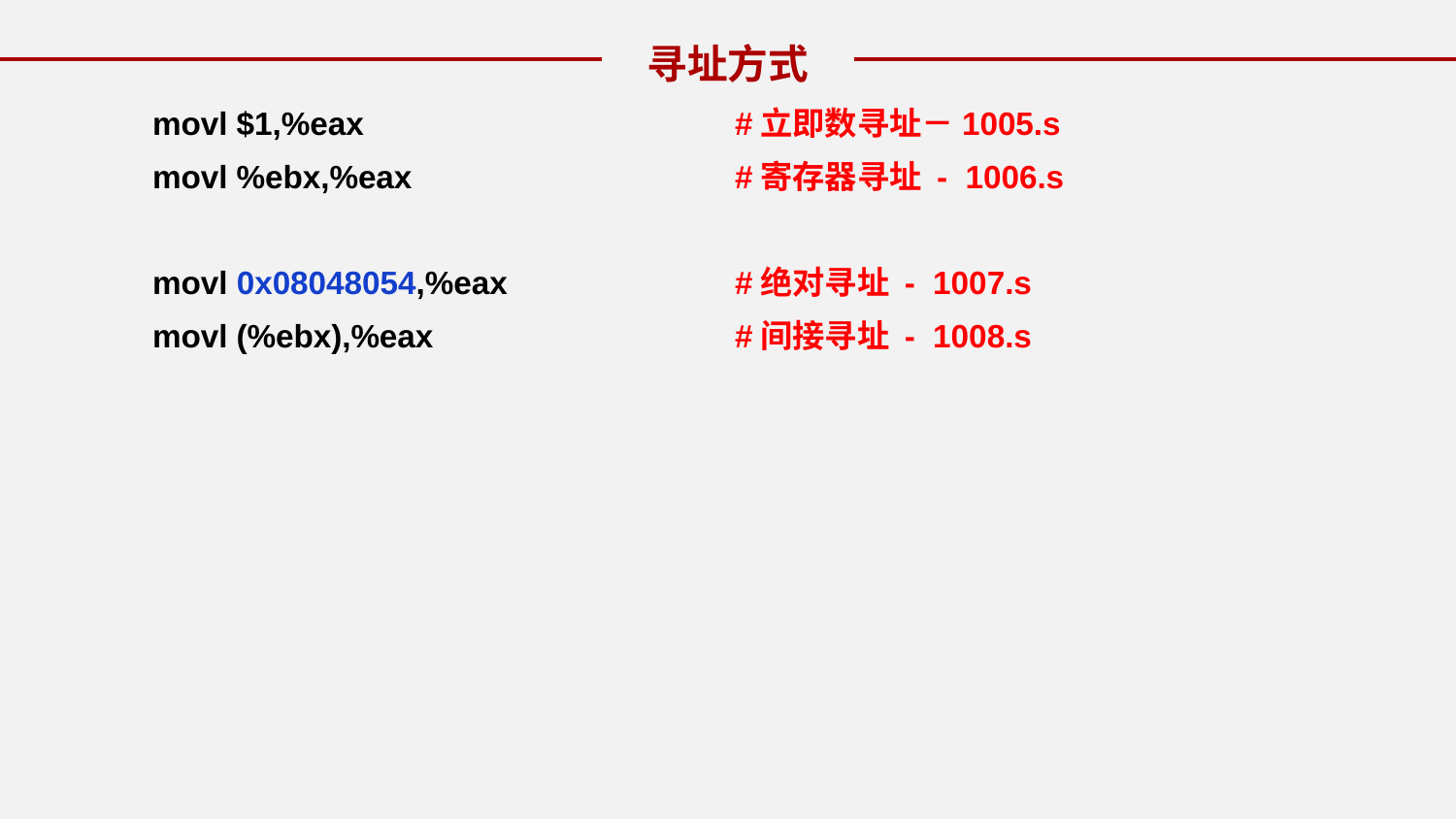

寻址方式
movl $1,%eax   			#立即数寻址－1005.s
movl %ebx,%eax    		#寄存器寻址 -  1006.s

movl 0x08048054,%eax   		#绝对寻址 -  1007.s
movl (%ebx),%eax   		#间接寻址 -  1008.s